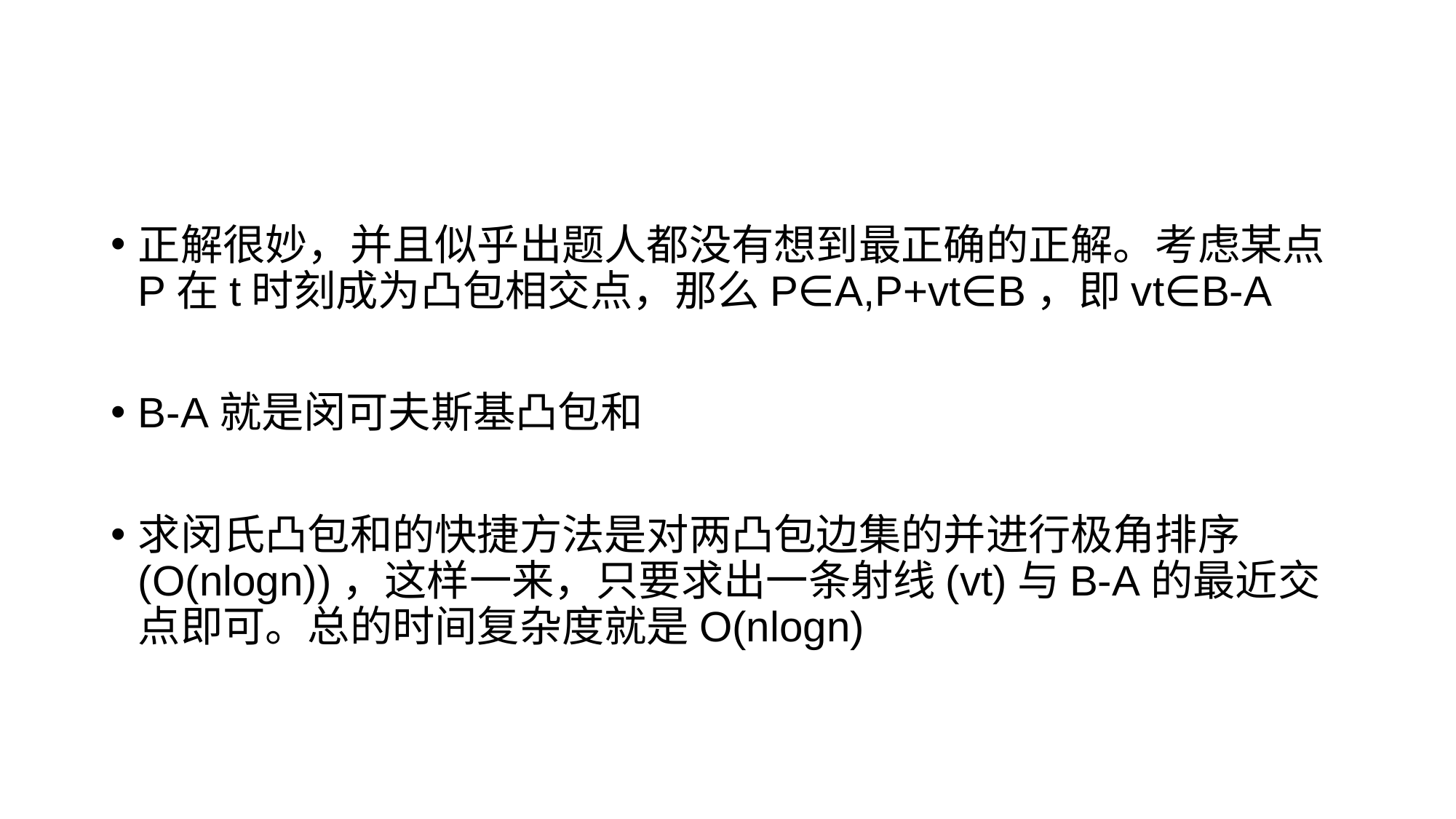

#
正解很妙，并且似乎出题人都没有想到最正确的正解。考虑某点P在t时刻成为凸包相交点，那么P∈A,P+vt∈B，即vt∈B-A

B-A就是闵可夫斯基凸包和

求闵氏凸包和的快捷方法是对两凸包边集的并进行极角排序(O(nlogn))，这样一来，只要求出一条射线(vt)与B-A的最近交点即可。总的时间复杂度就是O(nlogn)